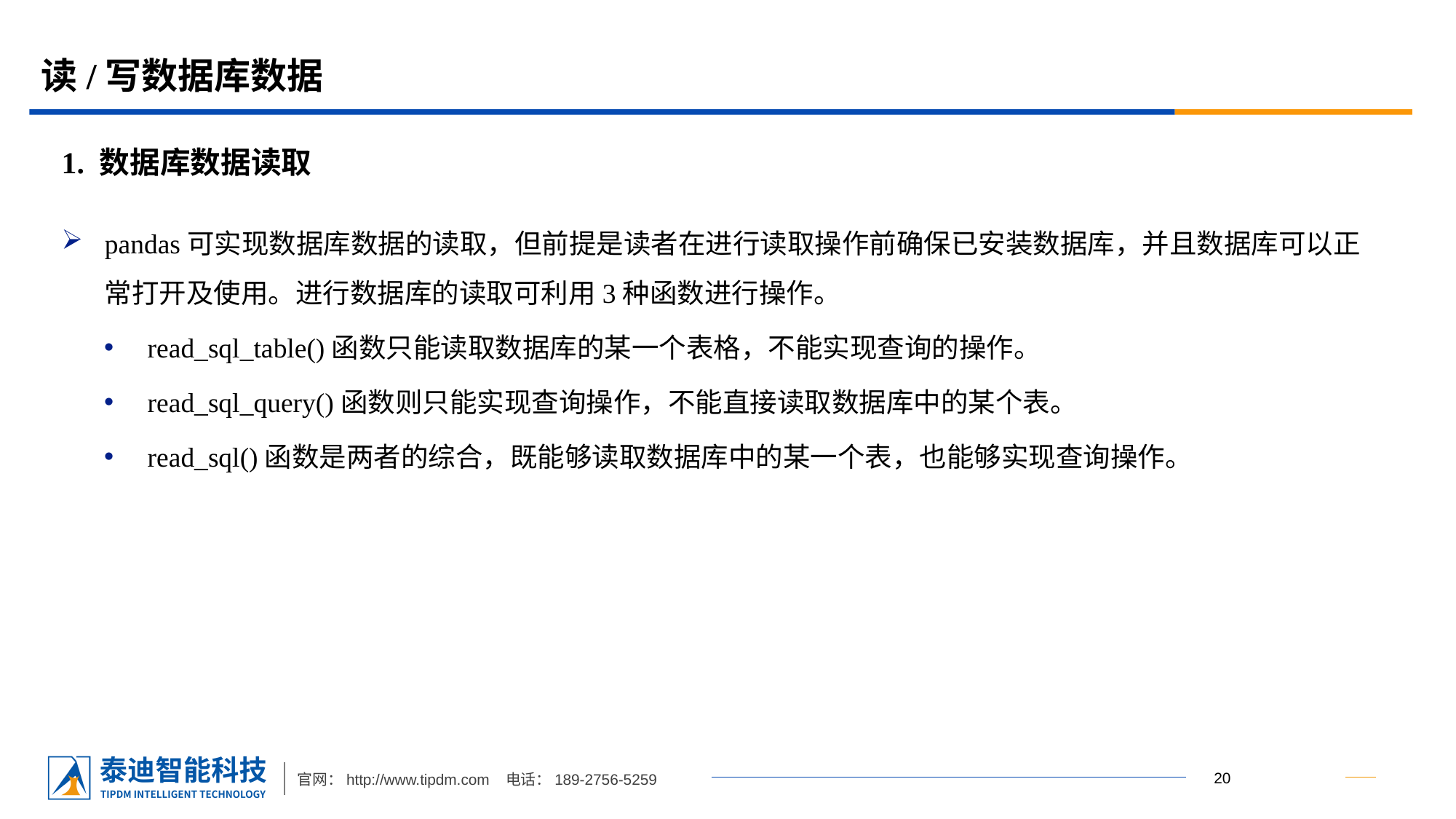

# 读/写数据库数据
1. 数据库数据读取
pandas可实现数据库数据的读取，但前提是读者在进行读取操作前确保已安装数据库，并且数据库可以正常打开及使用。进行数据库的读取可利用3种函数进行操作。
read_sql_table()函数只能读取数据库的某一个表格，不能实现查询的操作。
read_sql_query()函数则只能实现查询操作，不能直接读取数据库中的某个表。
read_sql()函数是两者的综合，既能够读取数据库中的某一个表，也能够实现查询操作。